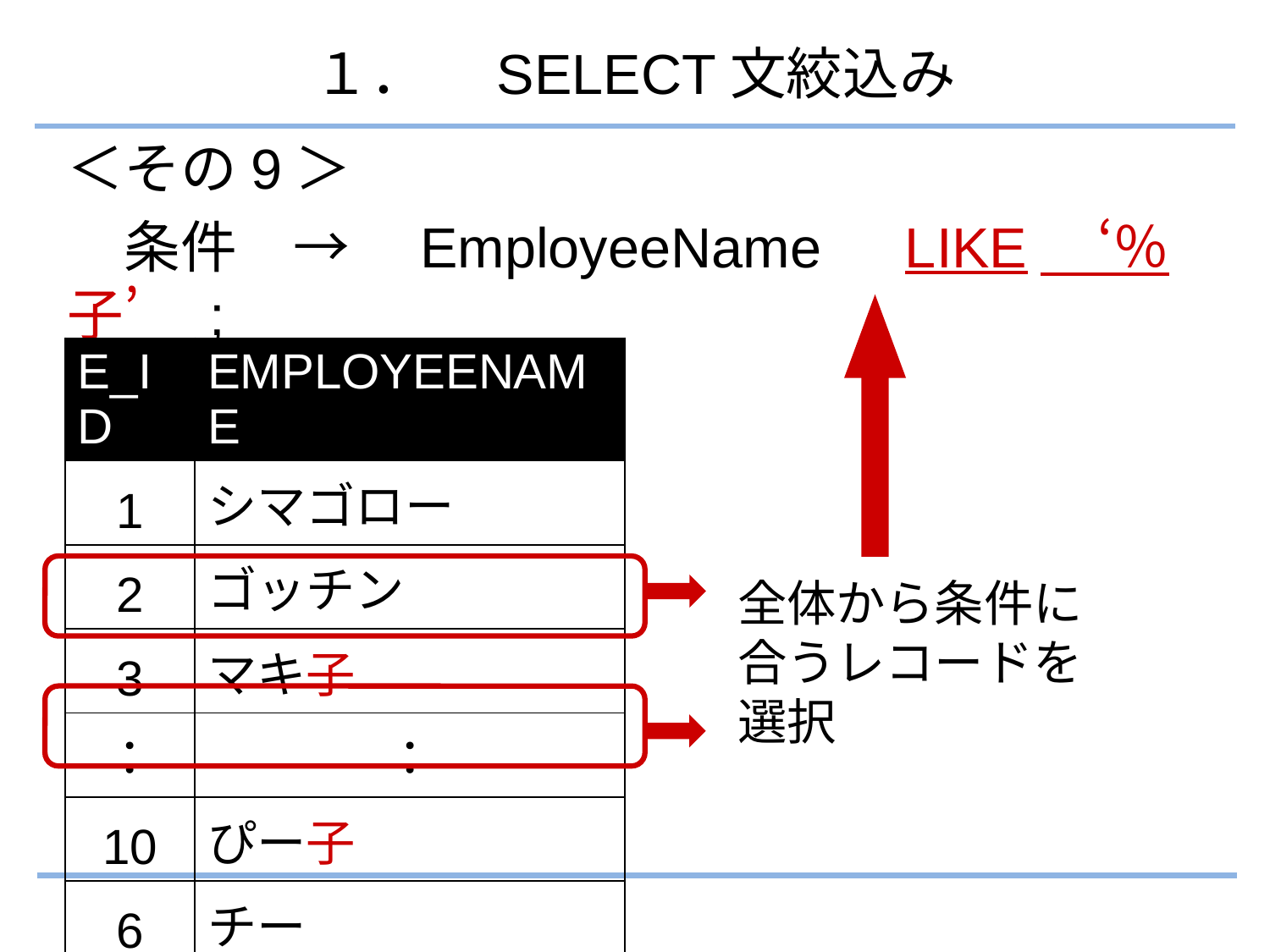

１．　SELECT文絞込み
＜その9＞
　条件　→　EmployeeName　LIKE　‘％子’　;

| E\_ID | EMPLOYEENAME |
| --- | --- |
| 1 | シマゴロー |
| 2 | ゴッチン |
| 3 | マキ子 |
| ： | ： |
| 10 | ぴー子 |
| 6 | チー |

全体から条件に合うレコードを選択